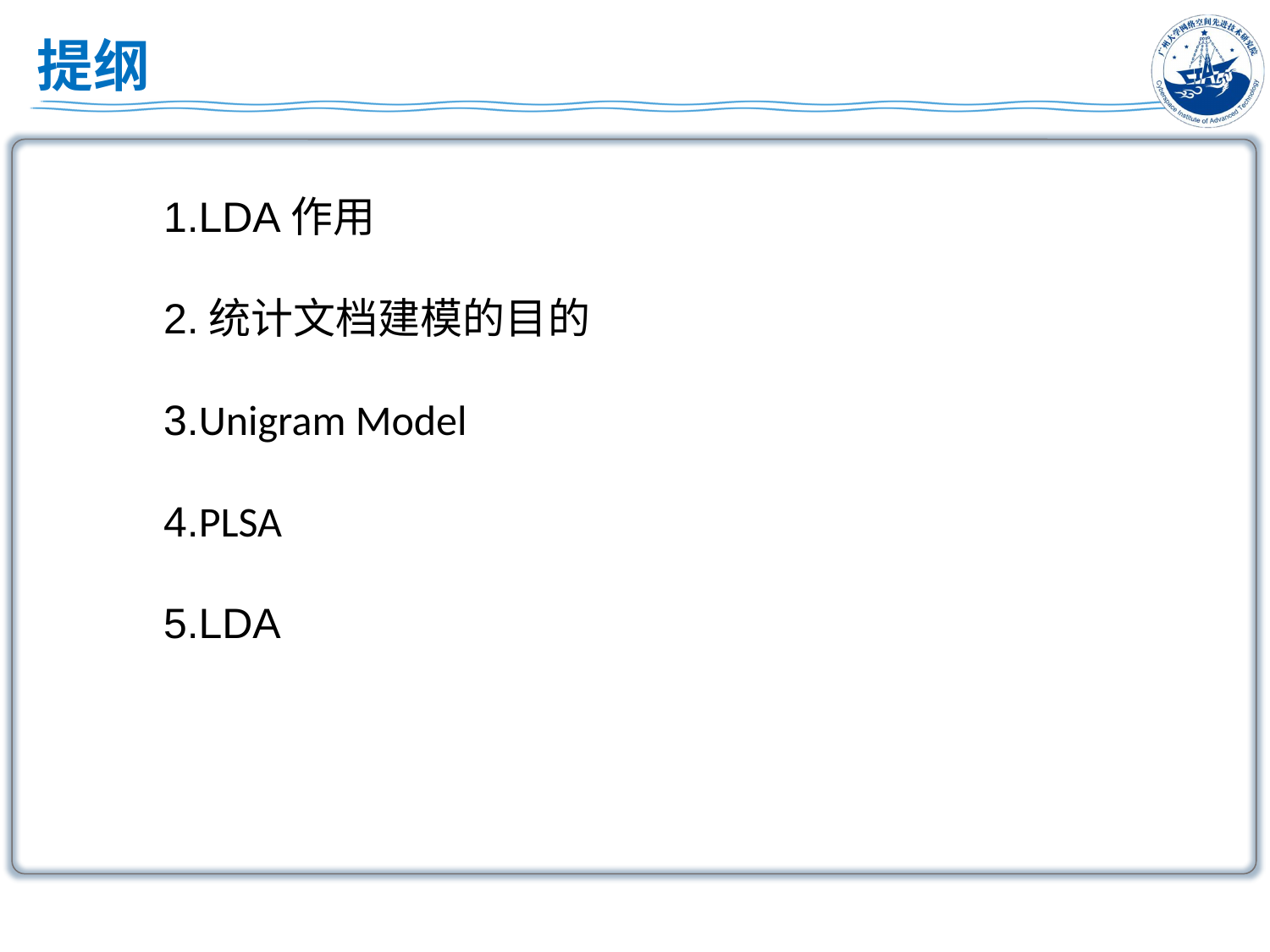

# 提纲

	1.LDA作用

	2.统计文档建模的目的

	3.Unigram Model

	4.PLSA

	5.LDA